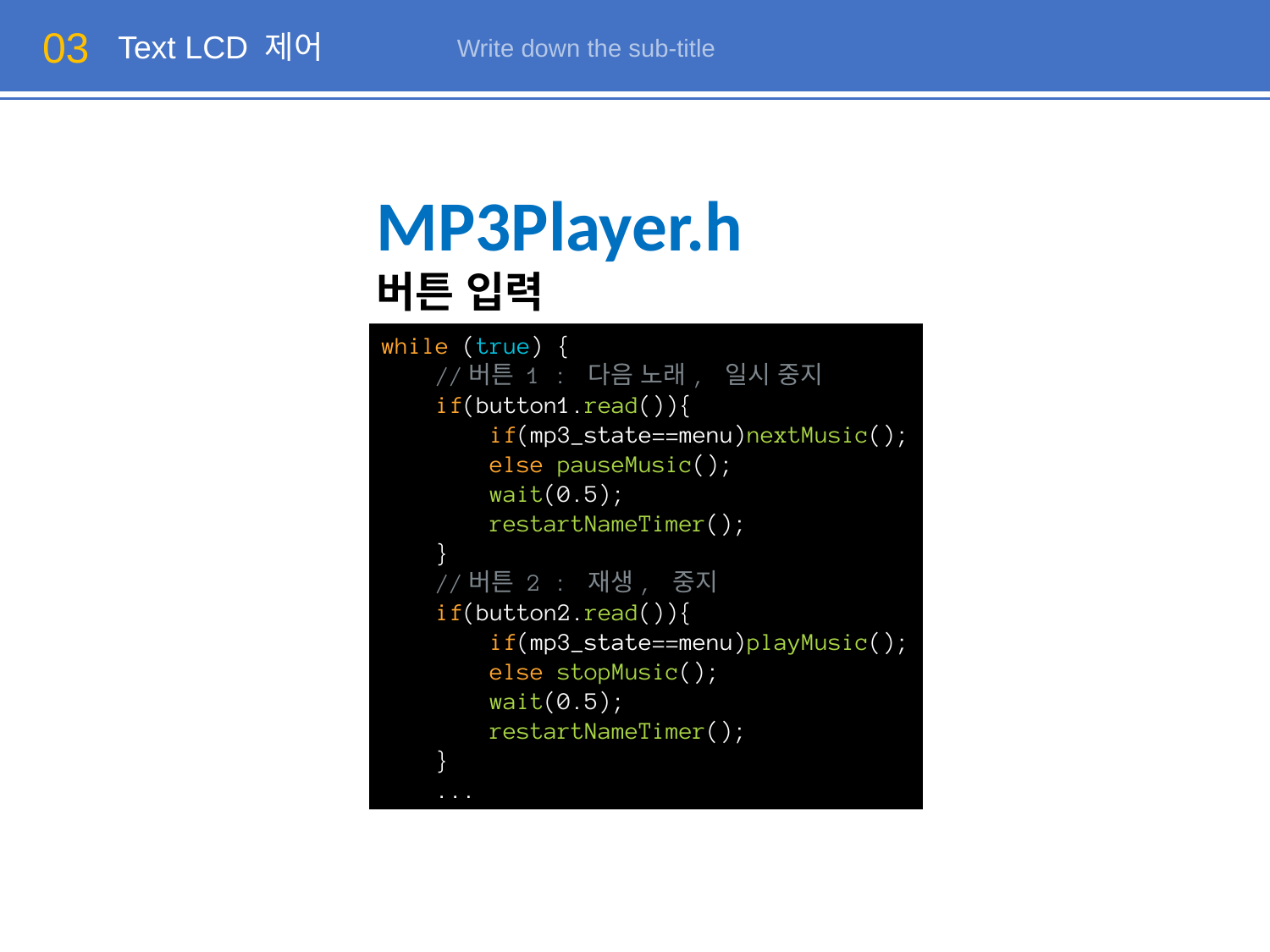

03
Text LCD 제어
Write down the sub-title
MP3Player.h
버튼 입력
while (true) {
    //버튼 1 : 다음 노래, 일시 중지
    if(button1.read()){
        if(mp3_state==menu)nextMusic();
        else pauseMusic();
        wait(0.5);
        restartNameTimer();
    }
    //버튼 2 : 재생, 중지
    if(button2.read()){
        if(mp3_state==menu)playMusic();
        else stopMusic();
        wait(0.5);
        restartNameTimer();
    }
    ...